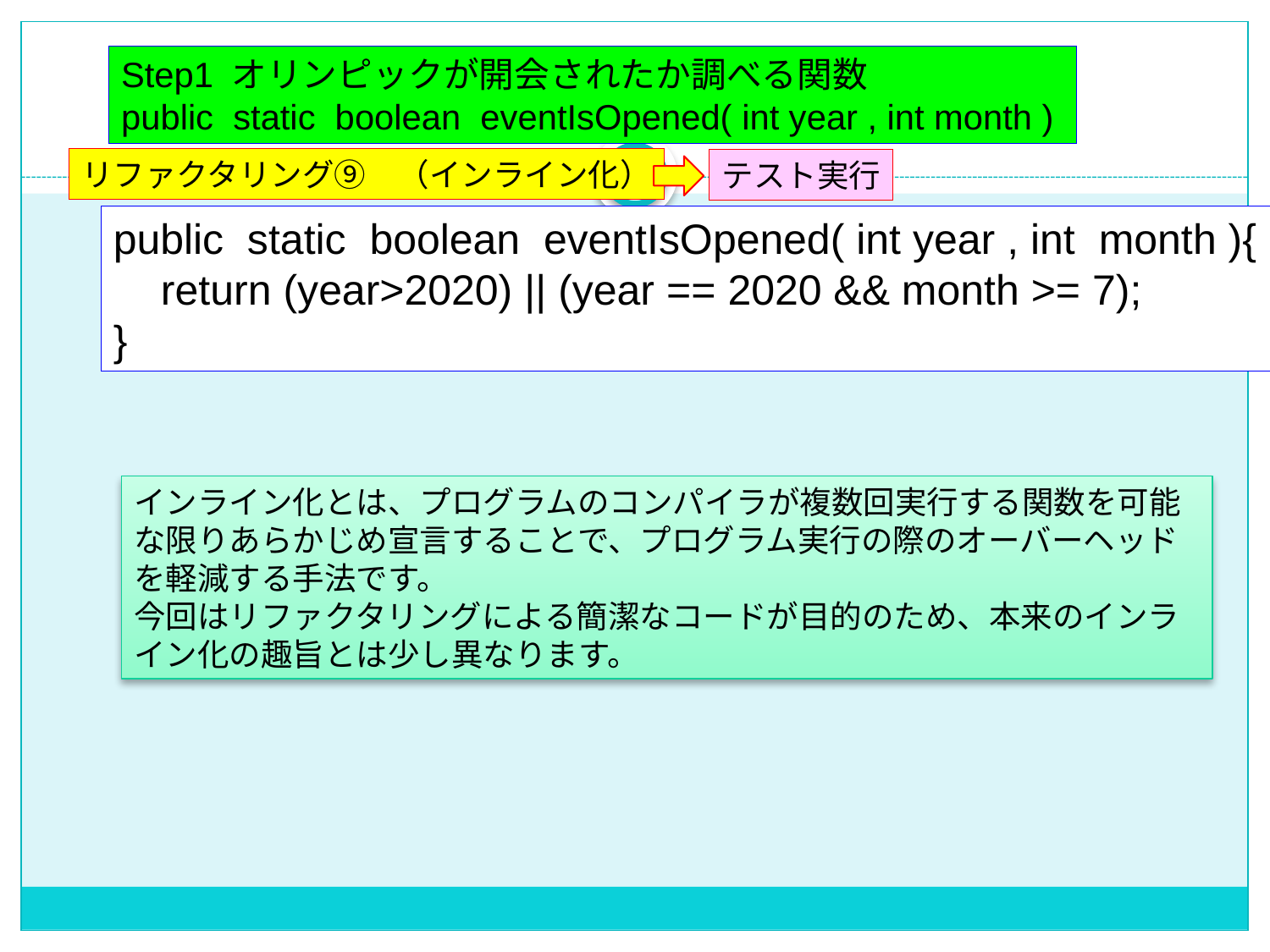

Step1 オリンピックが開会されたか調べる関数
public  static  boolean  eventIsOpened( int year , int month )
リファクタリング⑨　（インライン化）
テスト実行

public  static  boolean  eventIsOpened( int year , int  month ){
    return (year>2020) || (year == 2020 && month >= 7);
}
インライン化とは、プログラムのコンパイラが複数回実行する関数を可能な限りあらかじめ宣言することで、プログラム実行の際のオーバーヘッドを軽減する手法です。
今回はリファクタリングによる簡潔なコードが目的のため、本来のインライン化の趣旨とは少し異なります。